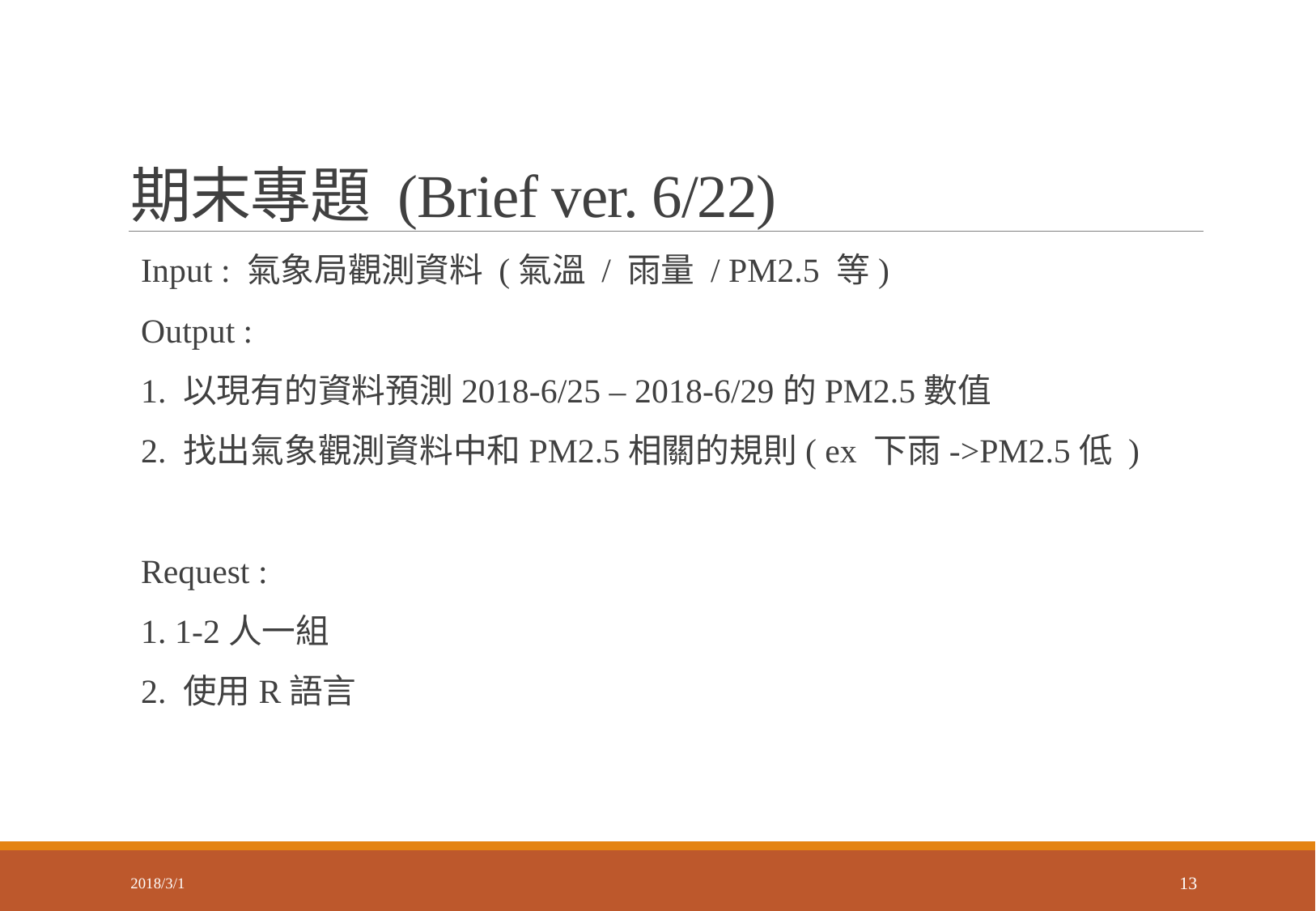

# 期末專題 (Brief ver. 6/22)
 Input : 氣象局觀測資料 (氣溫 / 雨量 / PM2.5 等)
 Output :
 1. 以現有的資料預測2018-6/25 – 2018-6/29的PM2.5數值
 2. 找出氣象觀測資料中和PM2.5相關的規則( ex 下雨->PM2.5低 )

 Request :
 1. 1-2人一組
 2. 使用R語言
2018/3/1
13